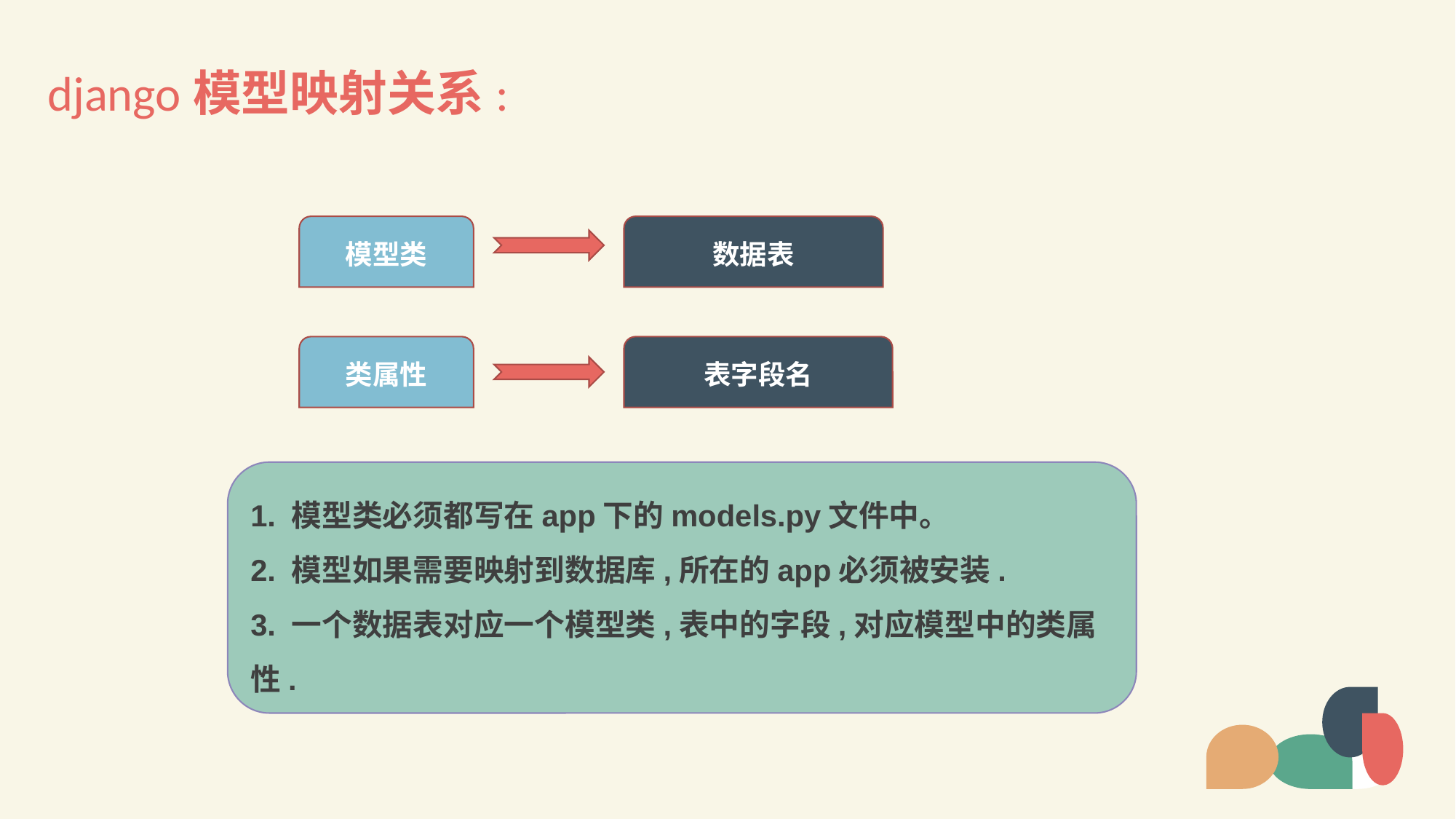

# django模型映射关系:
模型类
数据表

类属性
表字段名

1. 模型类必须都写在app下的models.py文件中。
2. 模型如果需要映射到数据库,所在的app必须被安装.
3. 一个数据表对应一个模型类,表中的字段,对应模型中的类属性.

LOREM